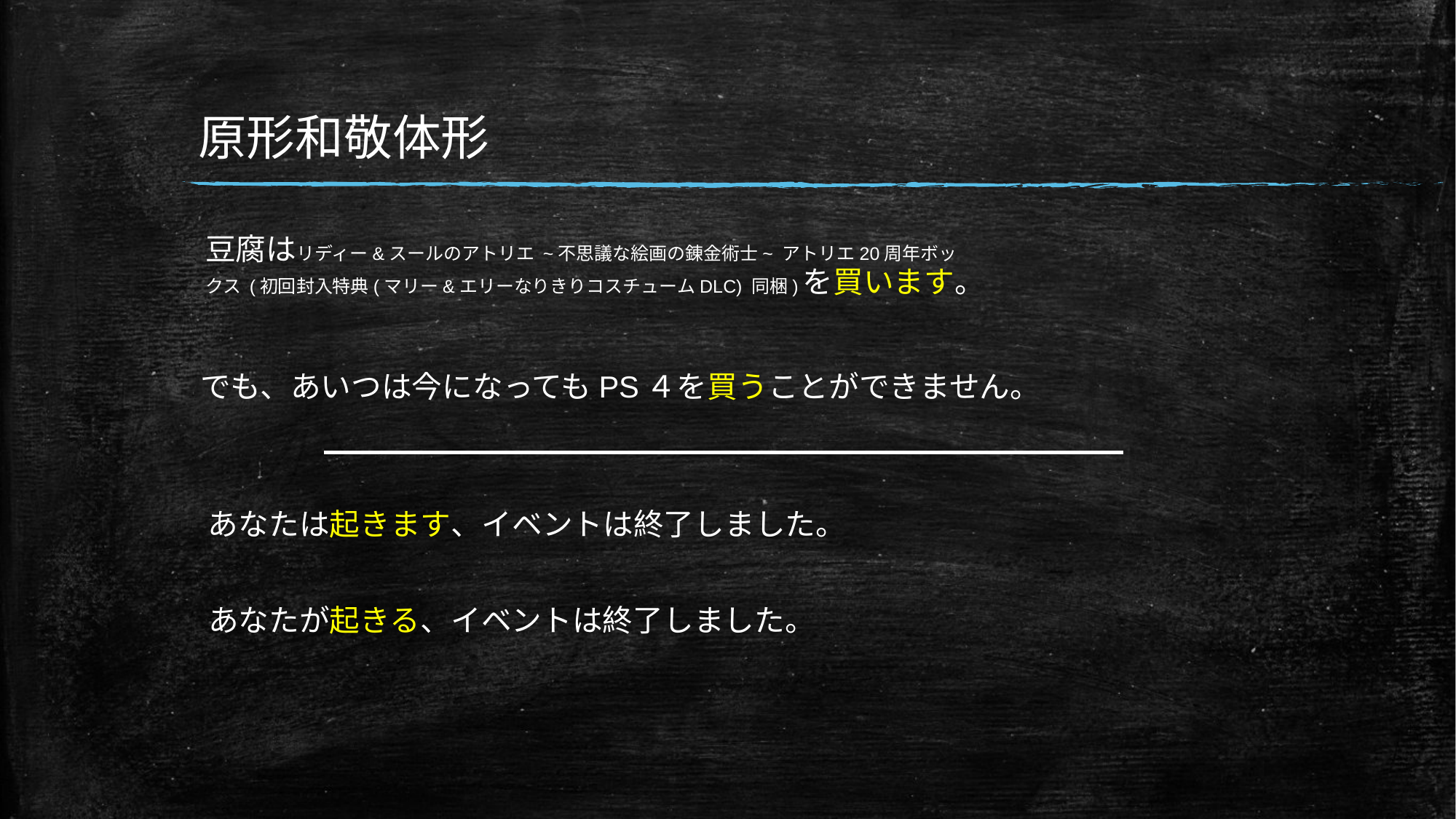

原形和敬体形
豆腐はリディー&スールのアトリエ ~不思議な絵画の錬金術士~ アトリエ20周年ボックス (初回封入特典(マリー&エリーなりきりコスチュームDLC) 同梱)を買います。
でも、あいつは今になってもPS４を買うことができません。
あなたは起きます、イベントは終了しました。
あなたが起きる、イベントは終了しました。